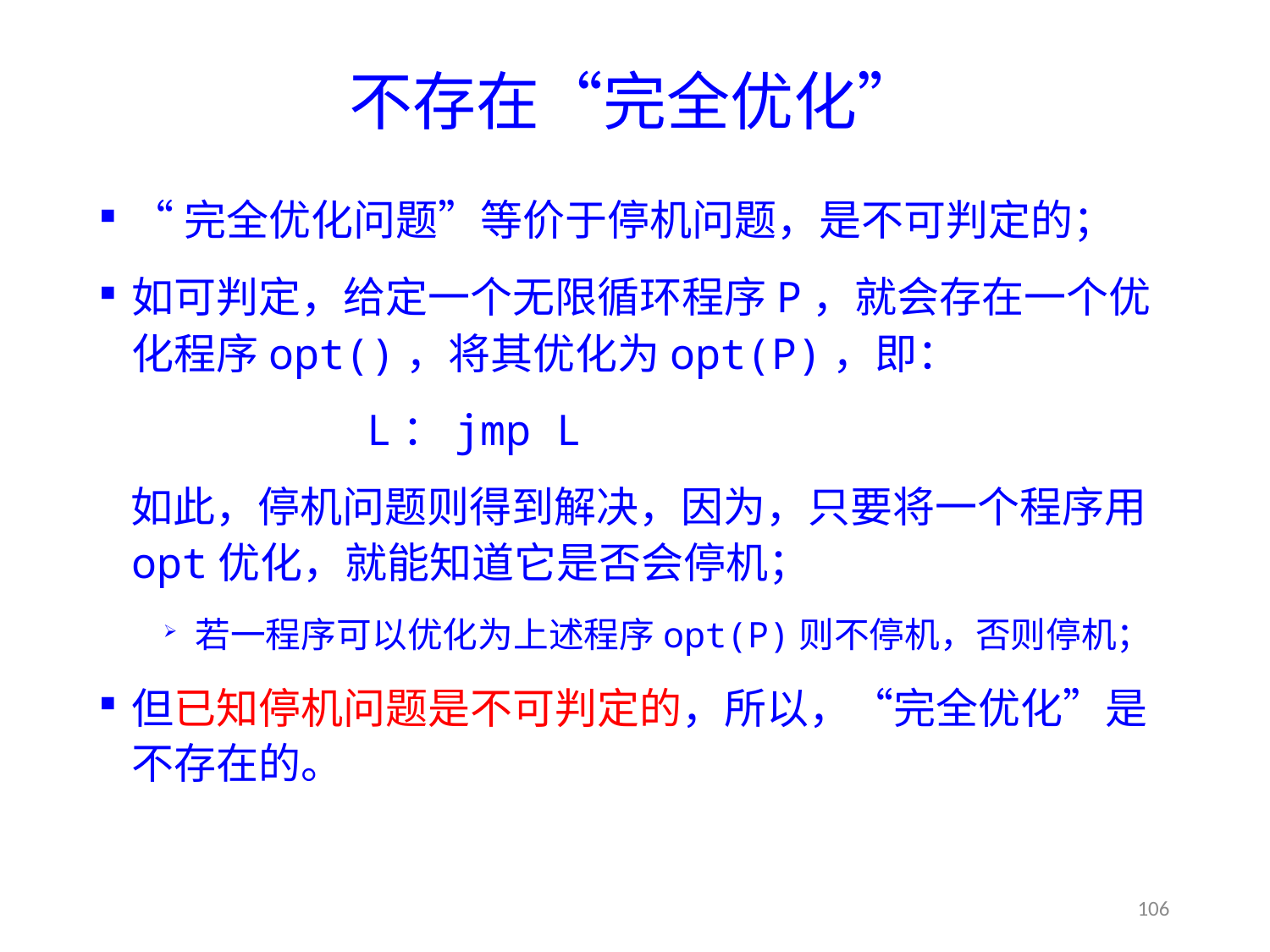

# 不存在“完全优化”
“完全优化问题”等价于停机问题，是不可判定的；
如可判定，给定一个无限循环程序P，就会存在一个优化程序opt()，将其优化为opt(P)，即：
L：jmp L
如此，停机问题则得到解决，因为，只要将一个程序用opt优化，就能知道它是否会停机；
若一程序可以优化为上述程序opt(P)则不停机，否则停机；
但已知停机问题是不可判定的，所以，“完全优化”是不存在的。
106